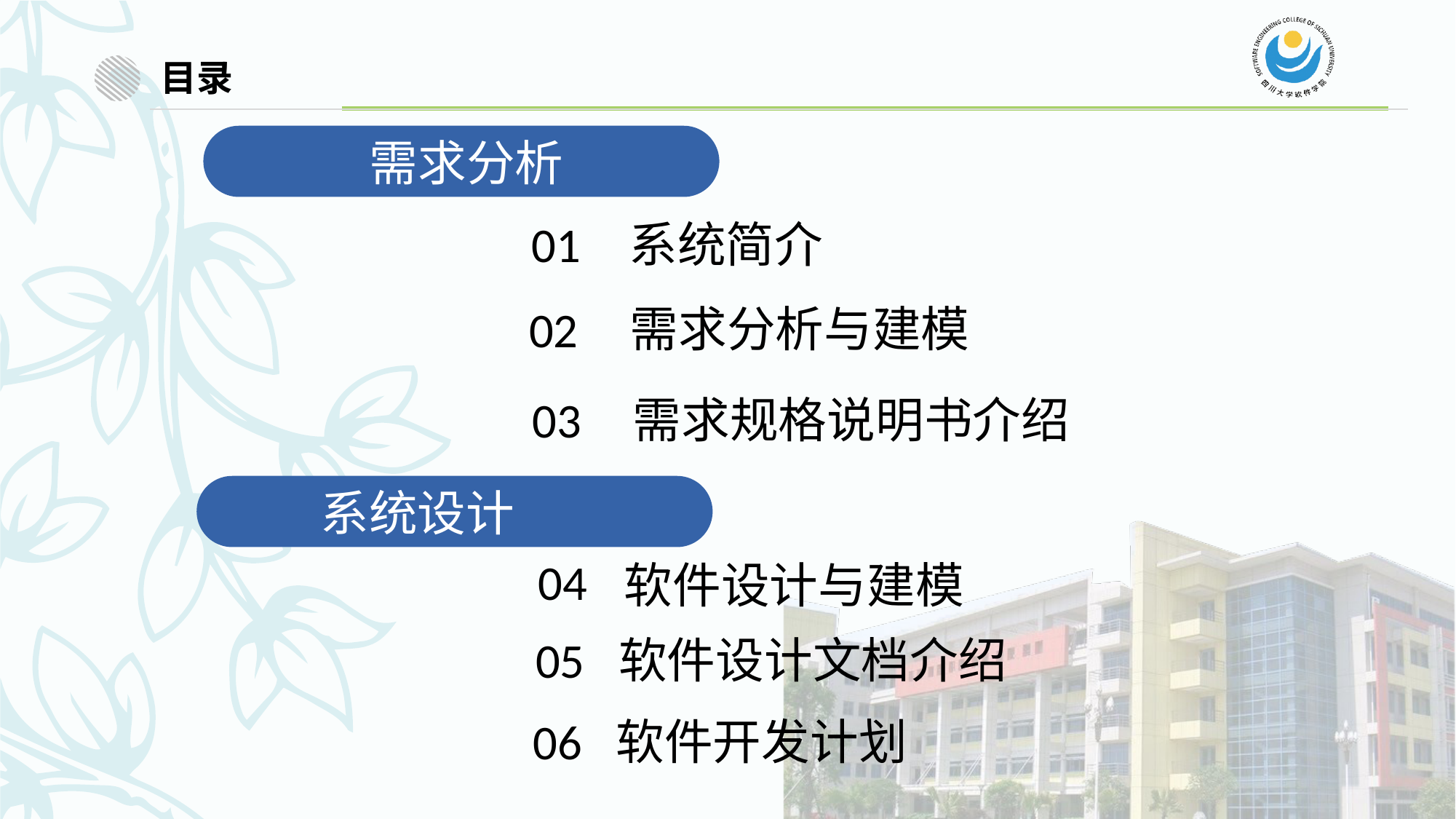

目录
共青团的“借力”与“助力”

目录

需求分析
01
 系统简介
 需求分析与建模
02
 需求规格说明书介绍
03

系统设计
04
软件设计与建模
软件设计文档介绍
05
软件开发计划
06